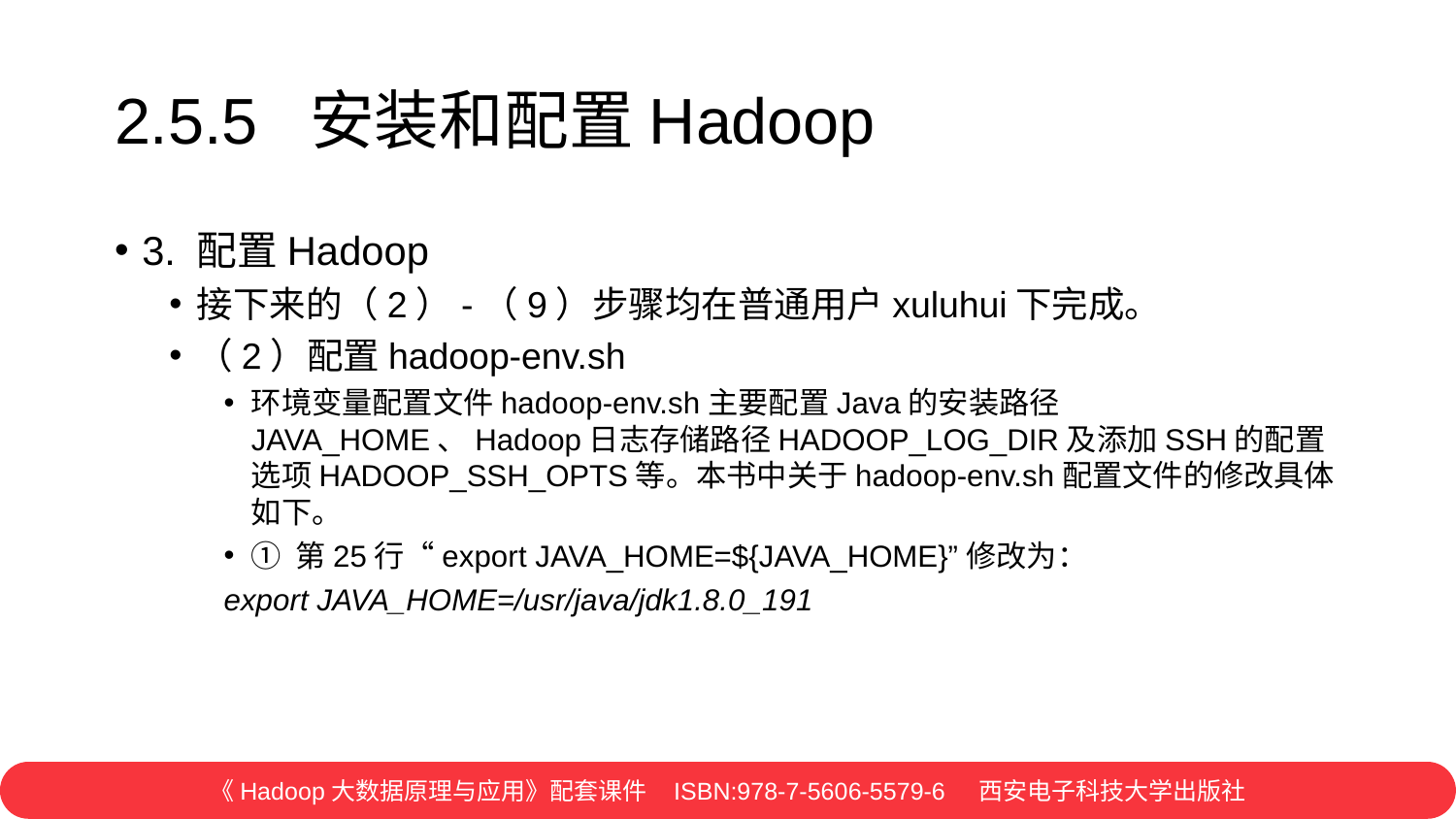

# 2.5.5  安装和配置Hadoop
3. 配置Hadoop
接下来的（2）-（9）步骤均在普通用户xuluhui下完成。
（2）配置hadoop-env.sh
环境变量配置文件hadoop-env.sh主要配置Java的安装路径JAVA_HOME、Hadoop日志存储路径HADOOP_LOG_DIR及添加SSH的配置选项HADOOP_SSH_OPTS等。本书中关于hadoop-env.sh配置文件的修改具体如下。
① 第25行“export JAVA_HOME=${JAVA_HOME}”修改为：
export JAVA_HOME=/usr/java/jdk1.8.0_191